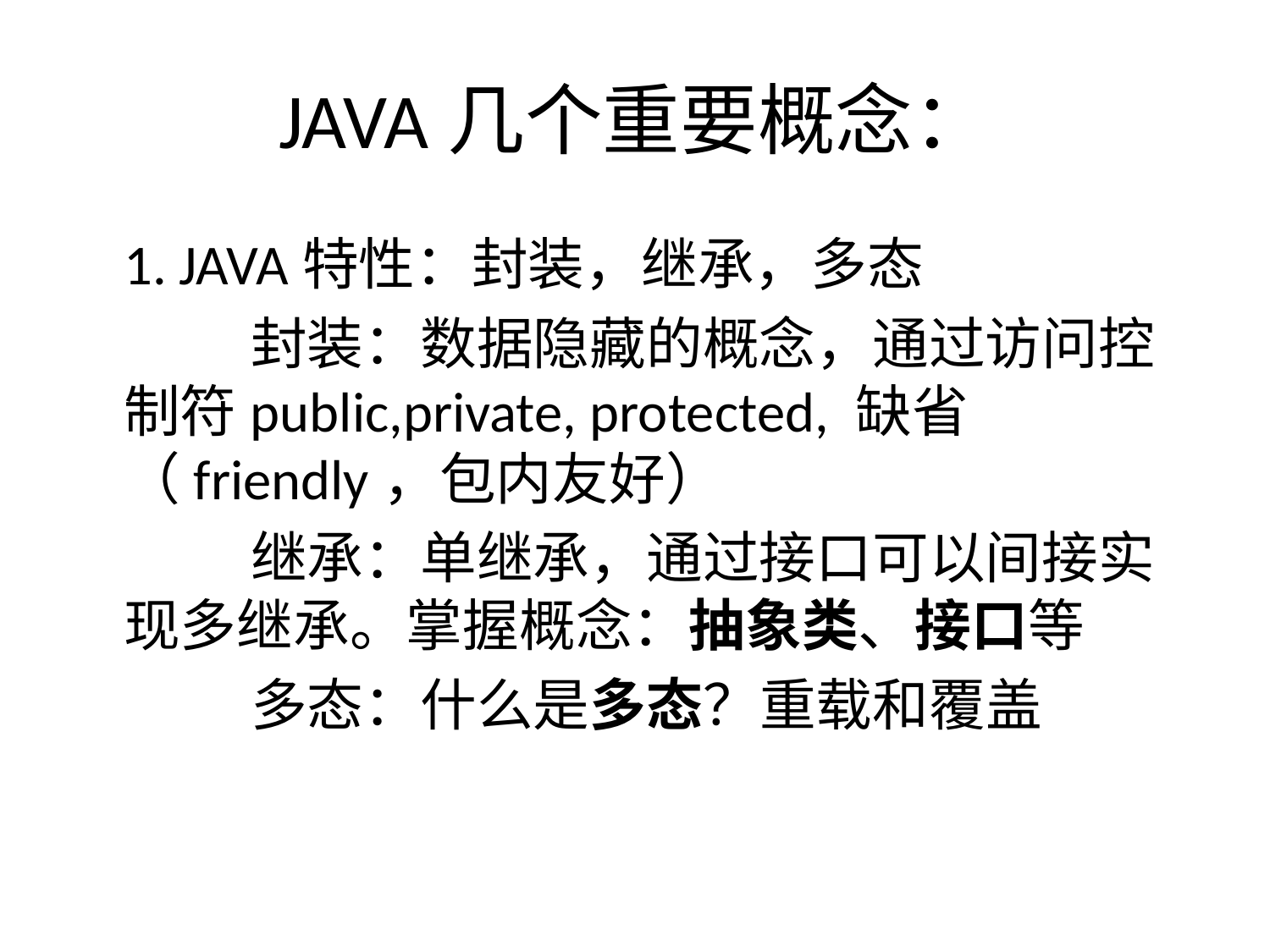

# JAVA几个重要概念：
	1. JAVA特性：封装，继承，多态
		封装：数据隐藏的概念，通过访问控制符public,private, protected, 缺省（friendly，包内友好）
		继承：单继承，通过接口可以间接实现多继承。掌握概念：抽象类、接口等
		多态：什么是多态？重载和覆盖